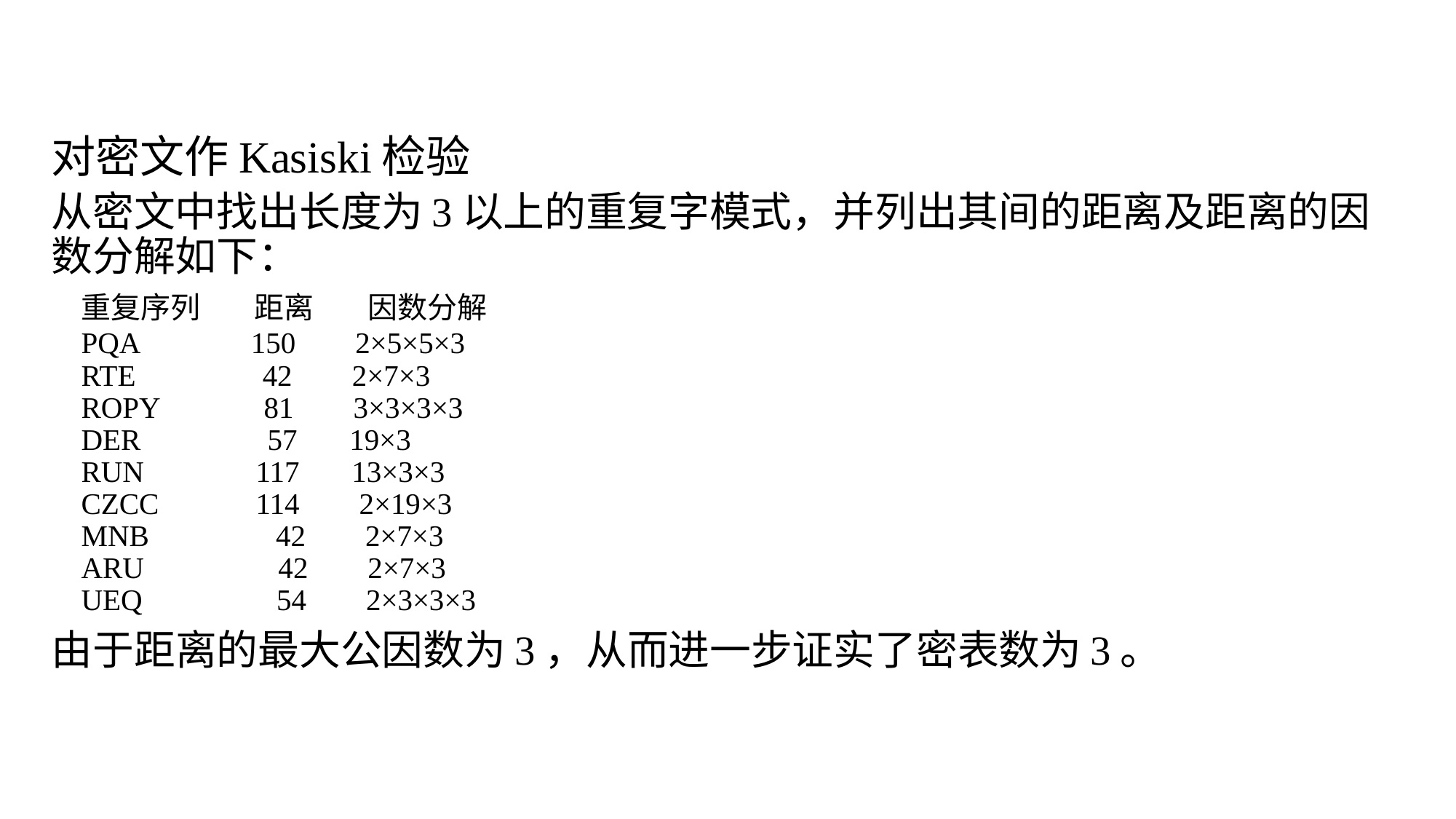

# 对密文作Kasiski检验
从密文中找出长度为3以上的重复字模式，并列出其间的距离及距离的因数分解如下：
  重复序列        距离        因数分解
    PQA               150        2×5×5×3
    RTE                 42        2×7×3
    ROPY              81        3×3×3×3
    DER                 57       19×3
    RUN               117       13×3×3
    CZCC             114        2×19×3
    MNB                 42        2×7×3
    ARU                  42        2×7×3
    UEQ                  54        2×3×3×3
由于距离的最大公因数为3，从而进一步证实了密表数为3。